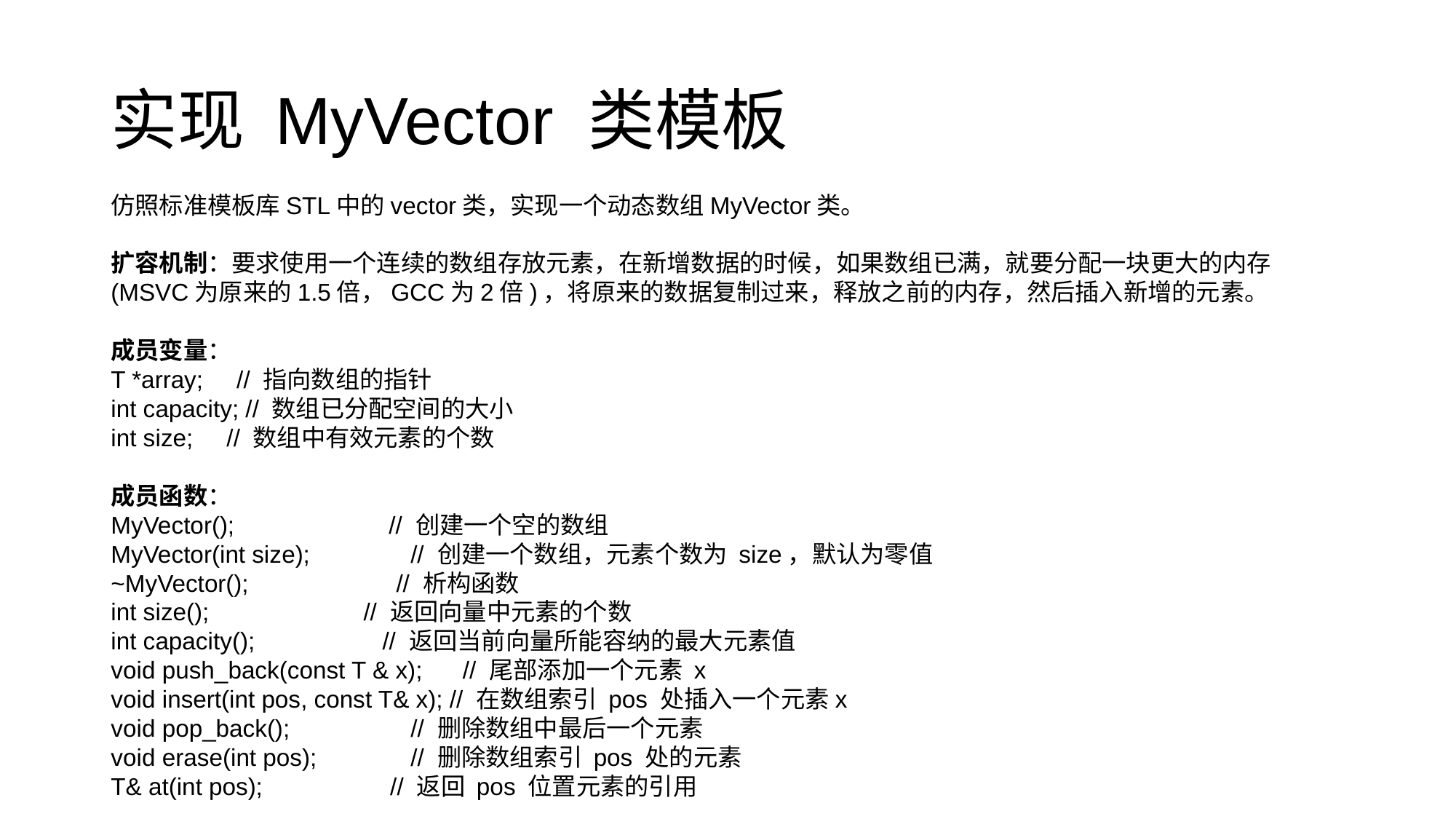

# 实现 MyVector 类模板
仿照标准模板库STL中的vector类，实现一个动态数组MyVector类。

扩容机制：要求使用一个连续的数组存放元素，在新增数据的时候，如果数组已满，就要分配一块更大的内存(MSVC为原来的1.5倍，GCC为2倍)，将原来的数据复制过来，释放之前的内存，然后插入新增的元素。

成员变量：
T *array;     // 指向数组的指针
int capacity; // 数组已分配空间的大小
int size;     // 数组中有效元素的个数

成员函数：
MyVector();                       // 创建一个空的数组
MyVector(int size);               // 创建一个数组，元素个数为 size，默认为零值
~MyVector();                      // 析构函数
int size();                       // 返回向量中元素的个数
int capacity();                   // 返回当前向量所能容纳的最大元素值
void push_back(const T & x);      // 尾部添加一个元素 x
void insert(int pos, const T& x); // 在数组索引 pos 处插入一个元素x
void pop_back();                  // 删除数组中最后一个元素
void erase(int pos);              // 删除数组索引 pos 处的元素
T& at(int pos);                   // 返回 pos 位置元素的引用